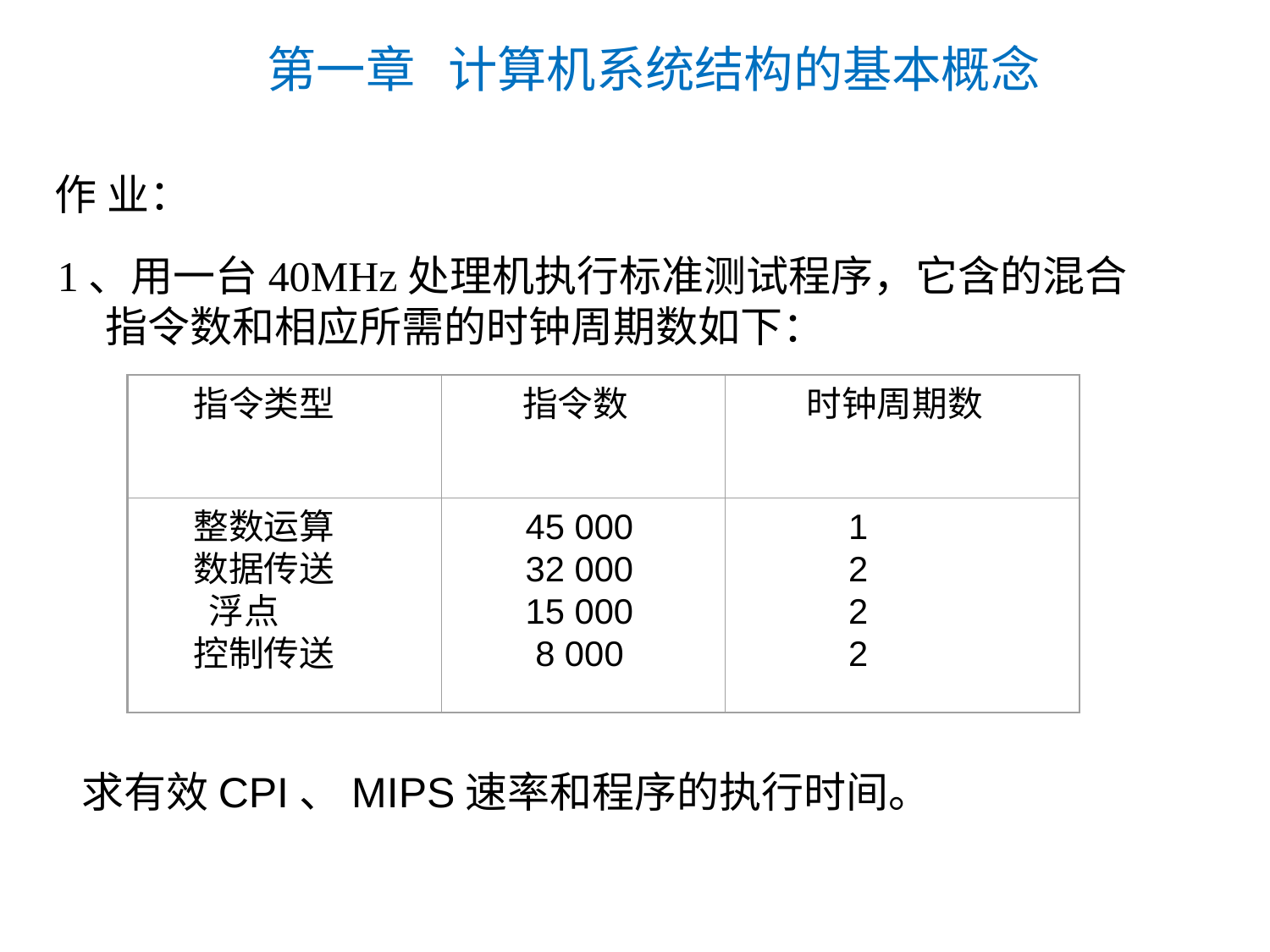

第一章   计算机系统结构的基本概念
作 业：
1、用一台40MHz处理机执行标准测试程序，它含的混合指令数和相应所需的时钟周期数如下：

    指令类型

      指令数

      时钟周期数

    整数运算
    数据传送
      浮点
    控制传送

      45 000
      32 000
      15 000
       8 000

          1
          2
          2
          2

 求有效CPI、MIPS速率和程序的执行时间。